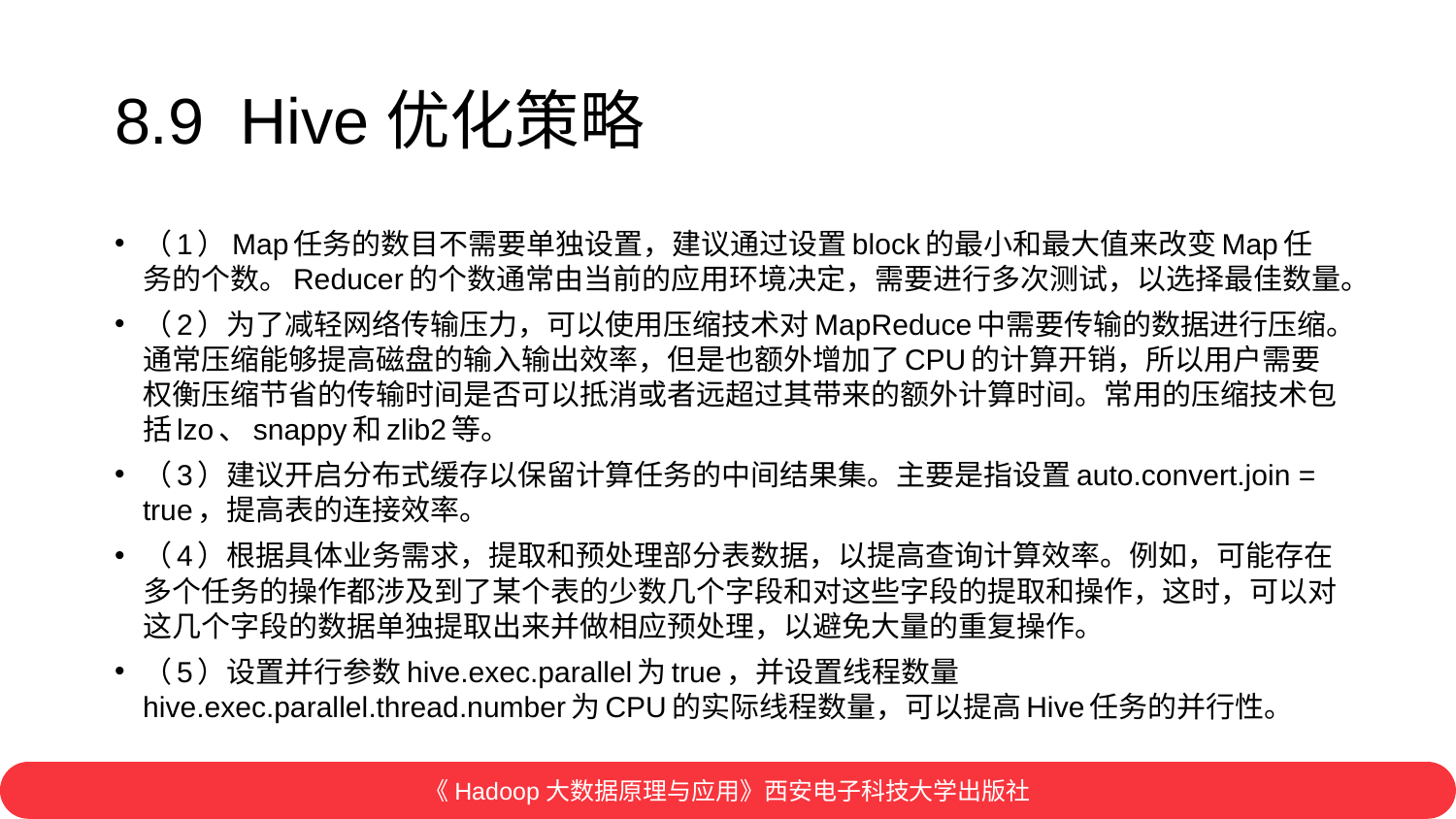

# 8.9  Hive优化策略
（1）Map任务的数目不需要单独设置，建议通过设置block的最小和最大值来改变Map任务的个数。Reducer的个数通常由当前的应用环境决定，需要进行多次测试，以选择最佳数量。
（2）为了减轻网络传输压力，可以使用压缩技术对MapReduce中需要传输的数据进行压缩。通常压缩能够提高磁盘的输入输出效率，但是也额外增加了CPU的计算开销，所以用户需要权衡压缩节省的传输时间是否可以抵消或者远超过其带来的额外计算时间。常用的压缩技术包括lzo、snappy和zlib2等。
（3）建议开启分布式缓存以保留计算任务的中间结果集。主要是指设置auto.convert.join = true，提高表的连接效率。
（4）根据具体业务需求，提取和预处理部分表数据，以提高查询计算效率。例如，可能存在多个任务的操作都涉及到了某个表的少数几个字段和对这些字段的提取和操作，这时，可以对这几个字段的数据单独提取出来并做相应预处理，以避免大量的重复操作。
（5）设置并行参数hive.exec.parallel为true，并设置线程数量hive.exec.parallel.thread.number为CPU的实际线程数量，可以提高Hive任务的并行性。